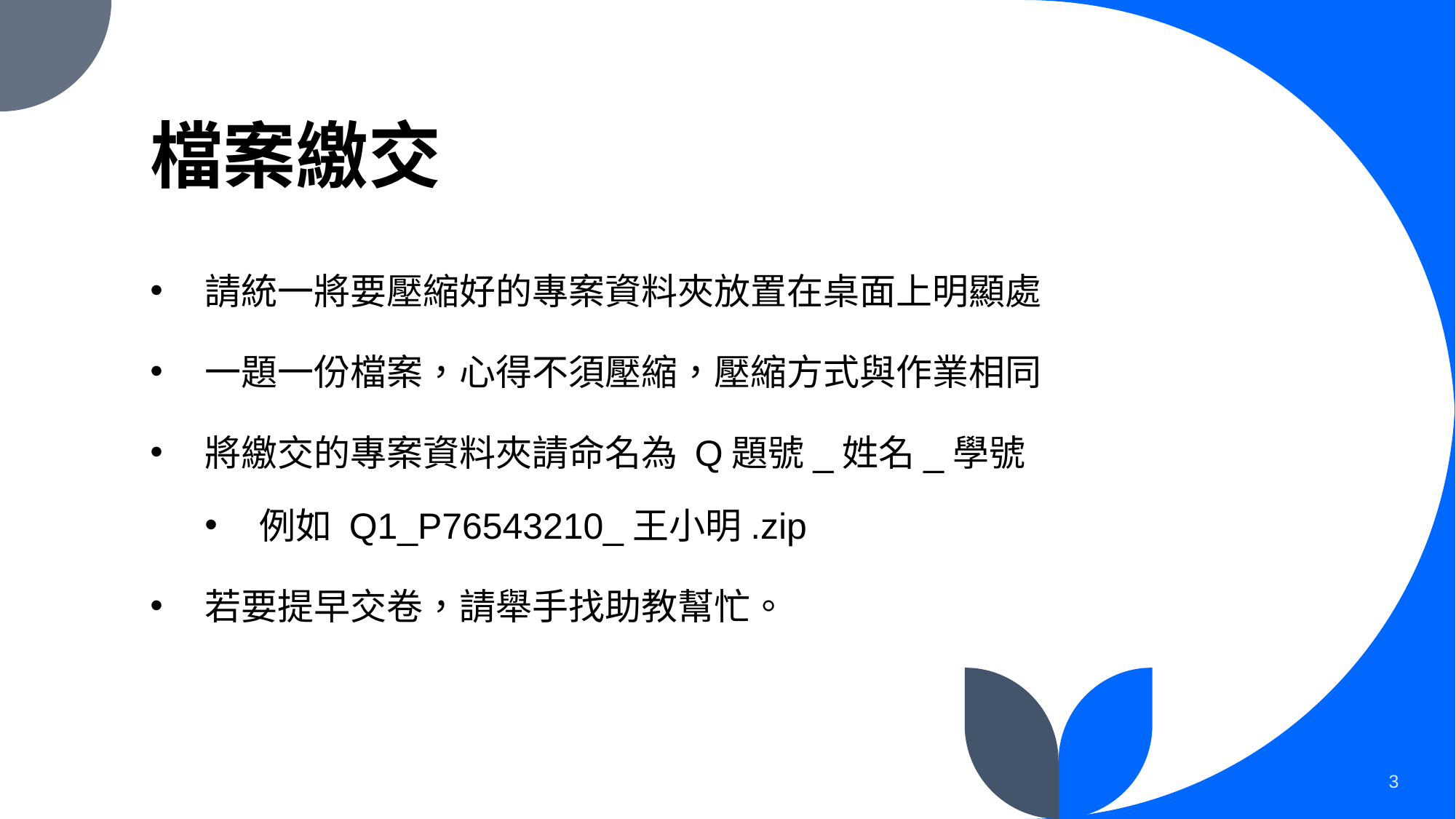

# 檔案繳交
請統一將要壓縮好的專案資料夾放置在桌面上明顯處
一題一份檔案，心得不須壓縮，壓縮方式與作業相同
將繳交的專案資料夾請命名為 Q題號_姓名_學號
例如 Q1_P76543210_王小明.zip
若要提早交卷，請舉手找助教幫忙。

3